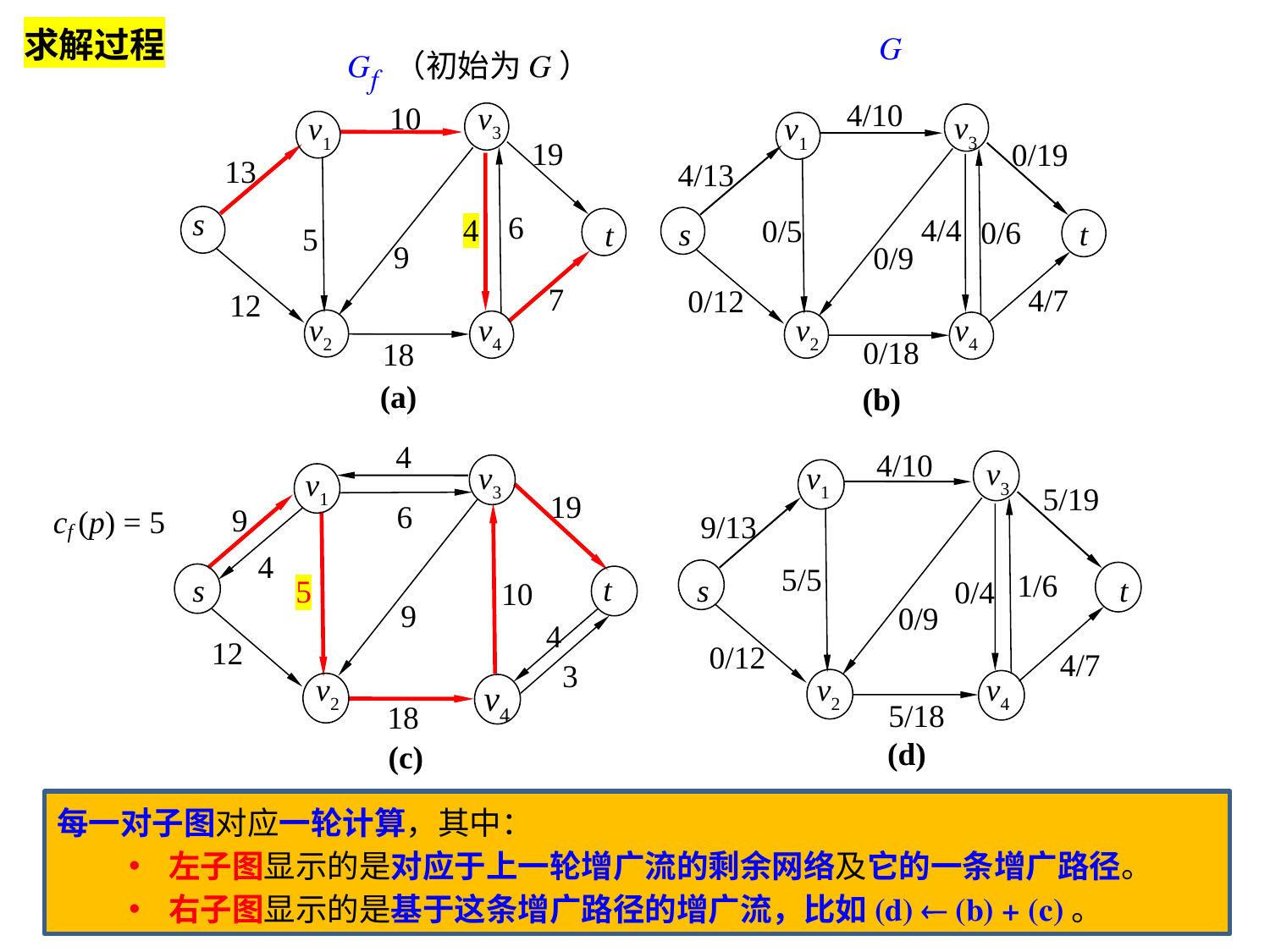

求解过程

Gf （初始为G）
G
4/10
v3

v1

0/19

4/13

4/4
0/5
0/6

s
t

0/9

4/7
0/12
v2

v4

0/18

(b)
10
v3

v1

19

13

s
6
4

t

5
9

7
12
v2

v4

18

(a)

4
4/10
v3

v1

5/19

9/13

5/5
1/6

s
t
0/4
0/9

0/12
4/7
v2

v4

5/18

(d)
v3

v1

19

6
cf (p) = 5

9

4

t

s
5

10
9

4

12
3
v2

v4

18

(c)
每一对子图对应一轮计算，其中：
左子图显示的是对应于上一轮增广流的剩余网络及它的一条增广路径。
右子图显示的是基于这条增广路径的增广流，比如(d) ← (b) + (c)。
11-24